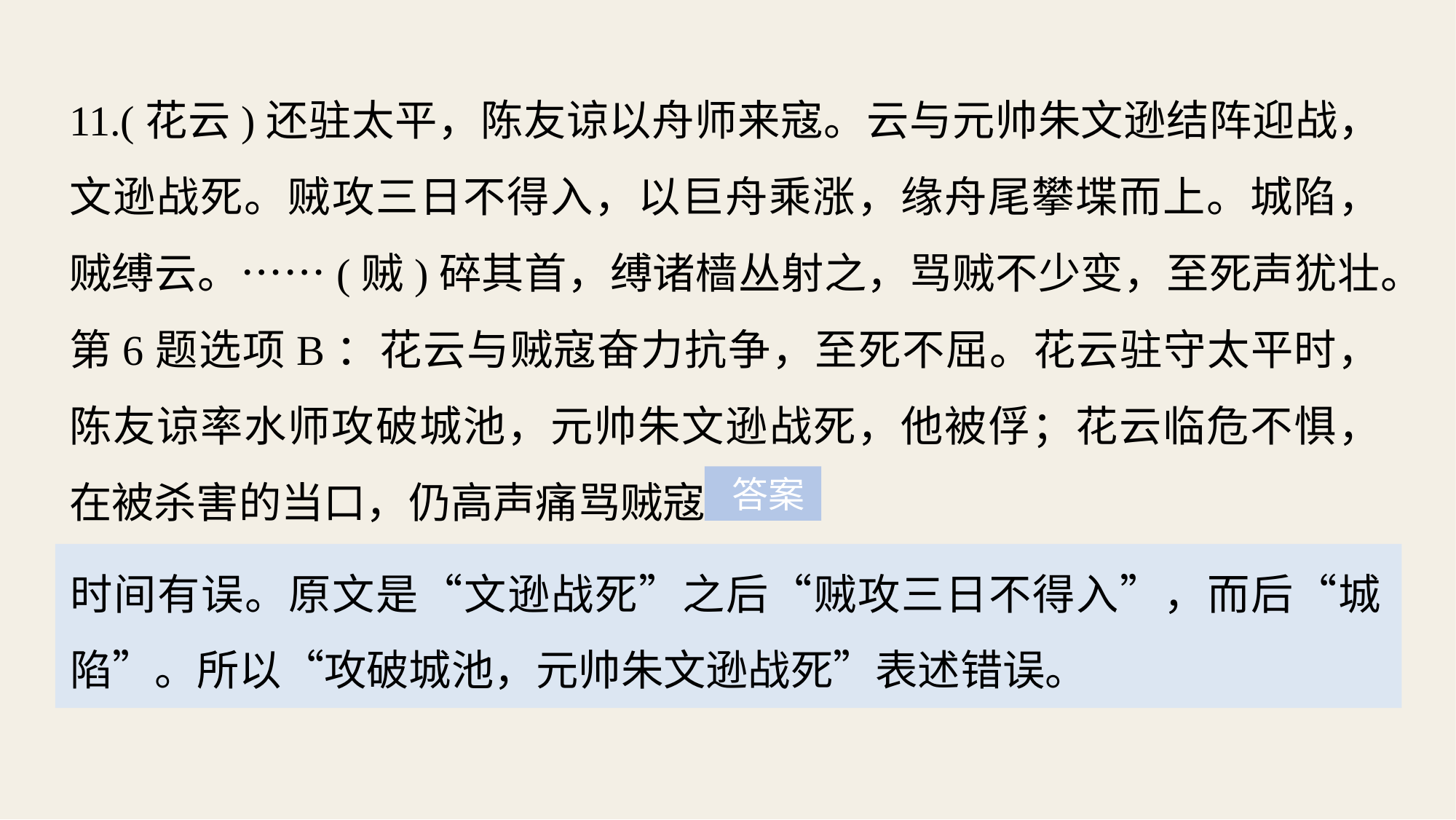

11.(花云)还驻太平，陈友谅以舟师来寇。云与元帅朱文逊结阵迎战，文逊战死。贼攻三日不得入，以巨舟乘涨，缘舟尾攀堞而上。城陷，贼缚云。……(贼)碎其首，缚诸樯丛射之，骂贼不少变，至死声犹壮。
第6题选项B：花云与贼寇奋力抗争，至死不屈。花云驻守太平时，陈友谅率水师攻破城池，元帅朱文逊战死，他被俘；花云临危不惧，在被杀害的当口，仍高声痛骂贼寇。
 答案
时间有误。原文是“文逊战死”之后“贼攻三日不得入”，而后“城陷”。所以“攻破城池，元帅朱文逊战死”表述错误。